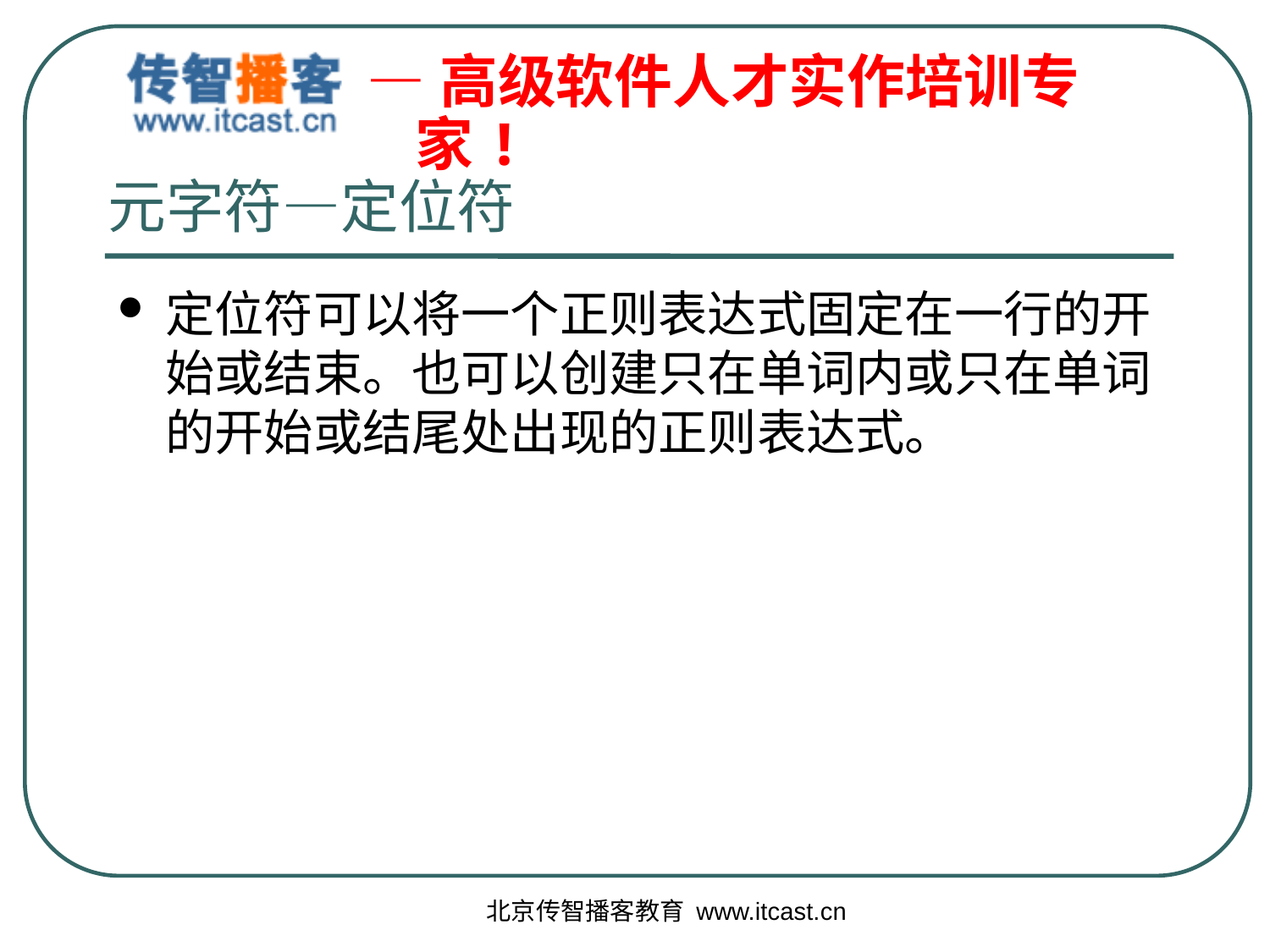

# 元字符—定位符
定位符可以将一个正则表达式固定在一行的开始或结束。也可以创建只在单词内或只在单词的开始或结尾处出现的正则表达式。
北京传智播客教育 www.itcast.cn